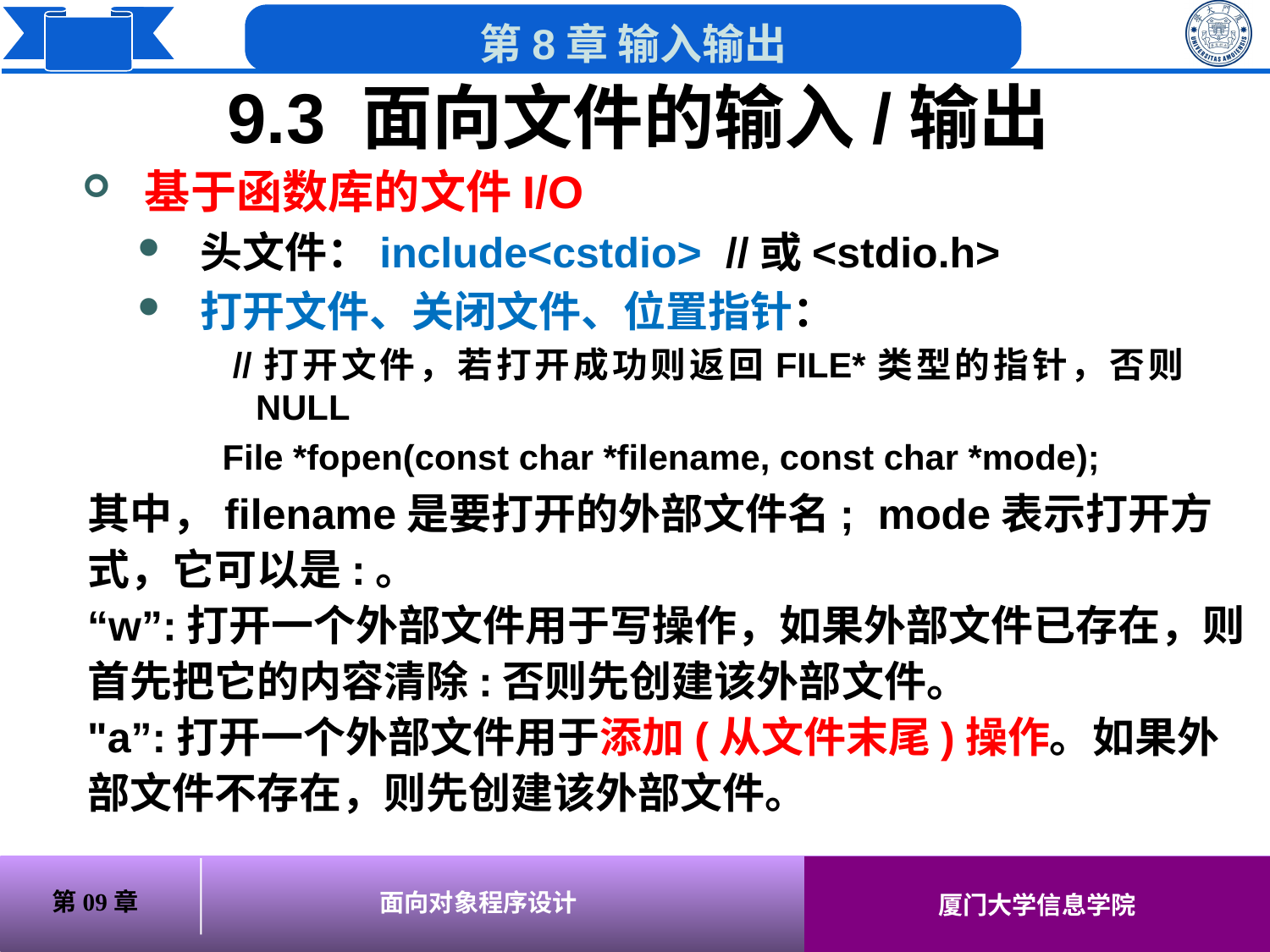

9.3 面向文件的输入/输出
# 基于函数库的文件I/O
头文件：include<cstdio>  //或<stdio.h>
打开文件、关闭文件、位置指针：
   //打开文件，若打开成功则返回FILE*类型的指针，否则NULL
   File *fopen(const char *filename, const char *mode);

其中，filename是要打开的外部文件名;  mode表示打开方式，它可以是:。
“w”:打开一个外部文件用于写操作，如果外部文件已存在，则首先把它的内容清除:否则先创建该外部文件。
"a”:打开一个外部文件用于添加(从文件末尾)操作。如果外部文件不存在，则先创建该外部文件。
39